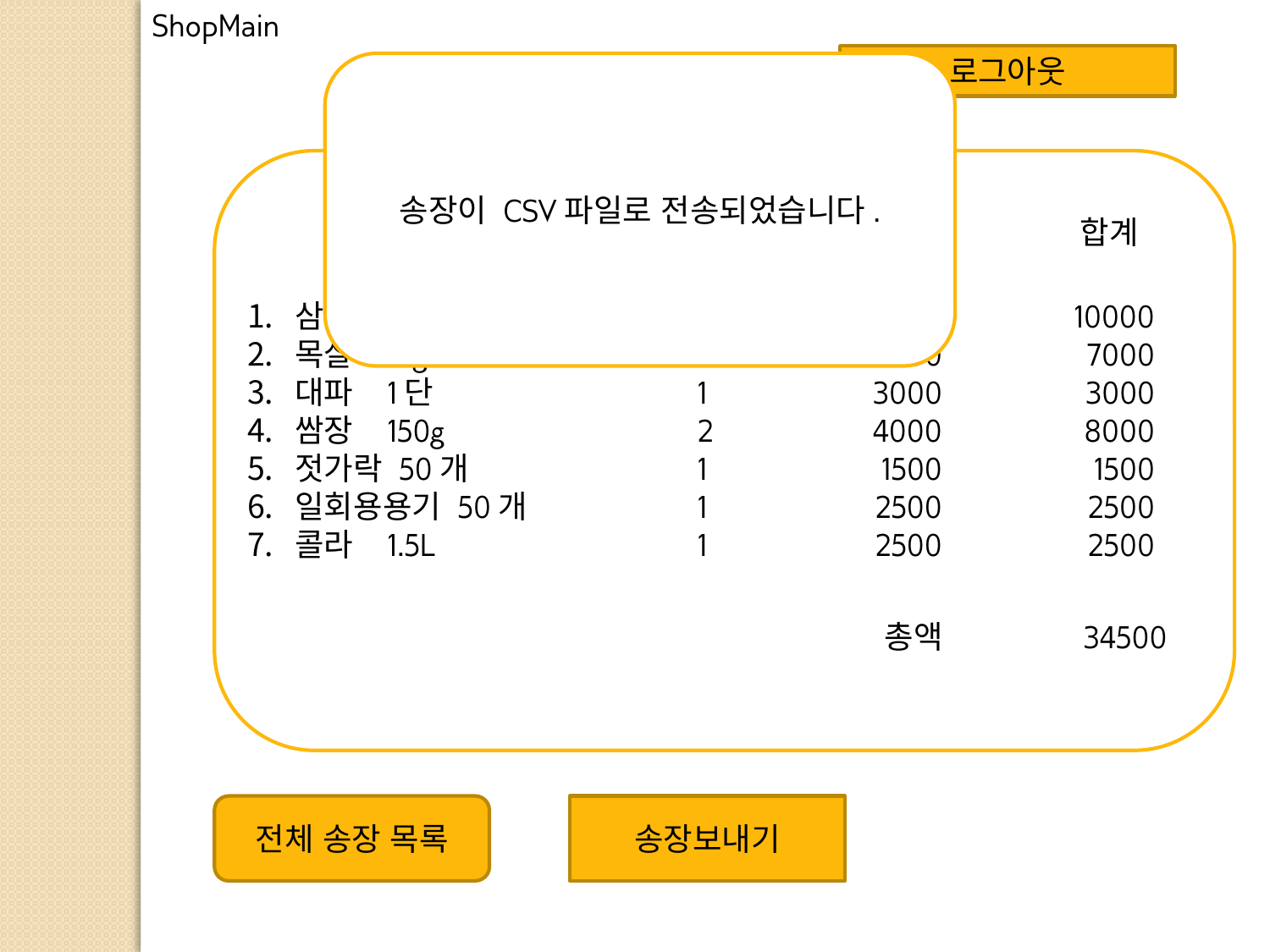

ShopMain
로그아웃
송장이 CSV파일로 전송되었습니다.

          상품명                           개수  	              단가                합계
2
1
1
2
1
1
1
삼겹살 1kg
목살   1kg
대파   1단
쌈장   150g
젓가락 50개
일회용용기 50개
콜라   1.5L

5000
7000
3000
4000
1500
2500
2500
10000
7000
3000
8000
1500
2500
2500
   총액               34500
전체 송장 목록
송장보내기